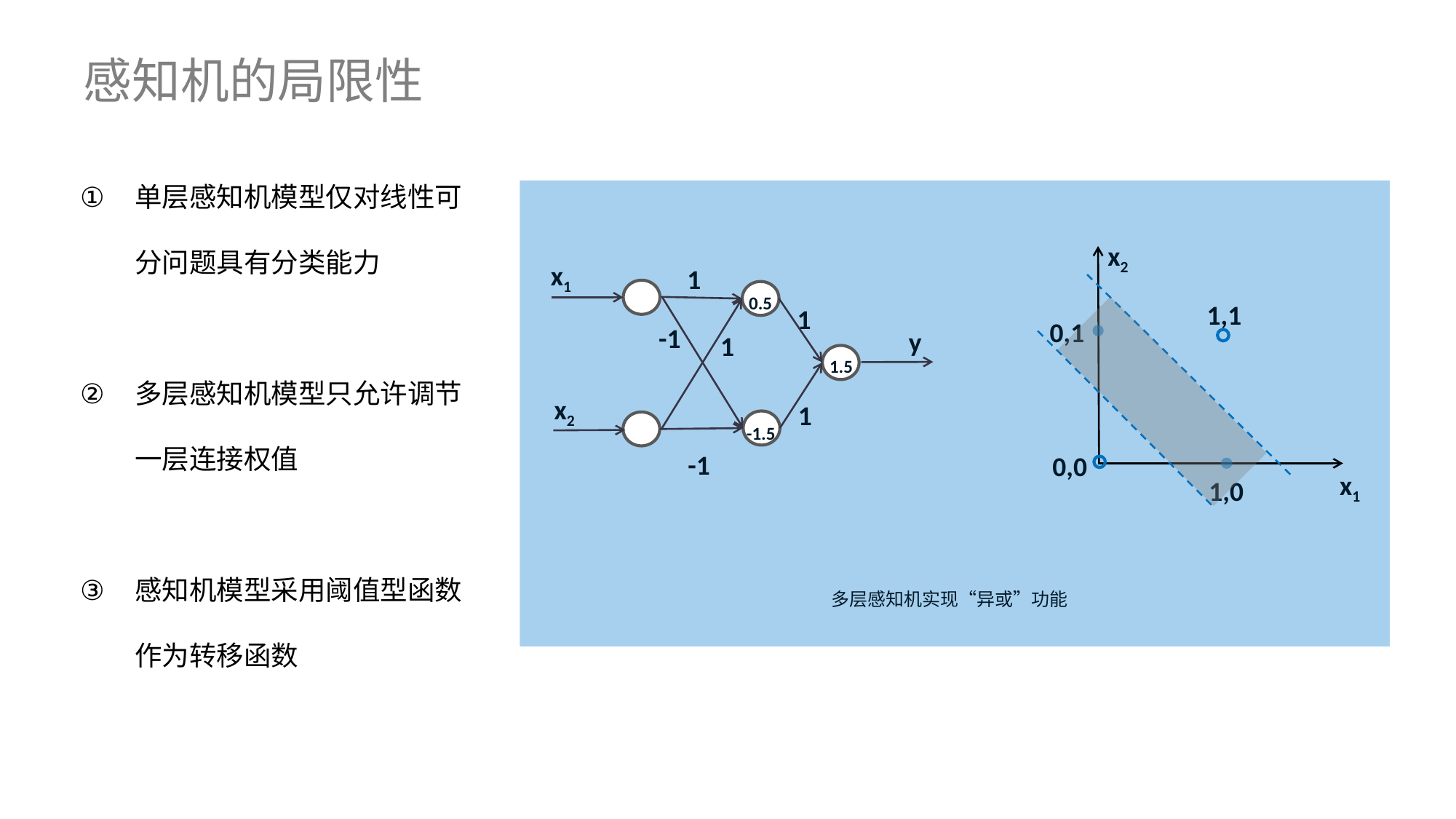

# 感知机的局限性
单层感知机模型仅对线性可分问题具有分类能力

多层感知机模型只允许调节一层连接权值

感知机模型采用阈值型函数作为转移函数

x2
1,1
0,1

0,0
x1
1,0

x1
1
0.5

1

-1
y
1
1.5

x2
1
-1.5

-1

多层感知机实现“异或”功能